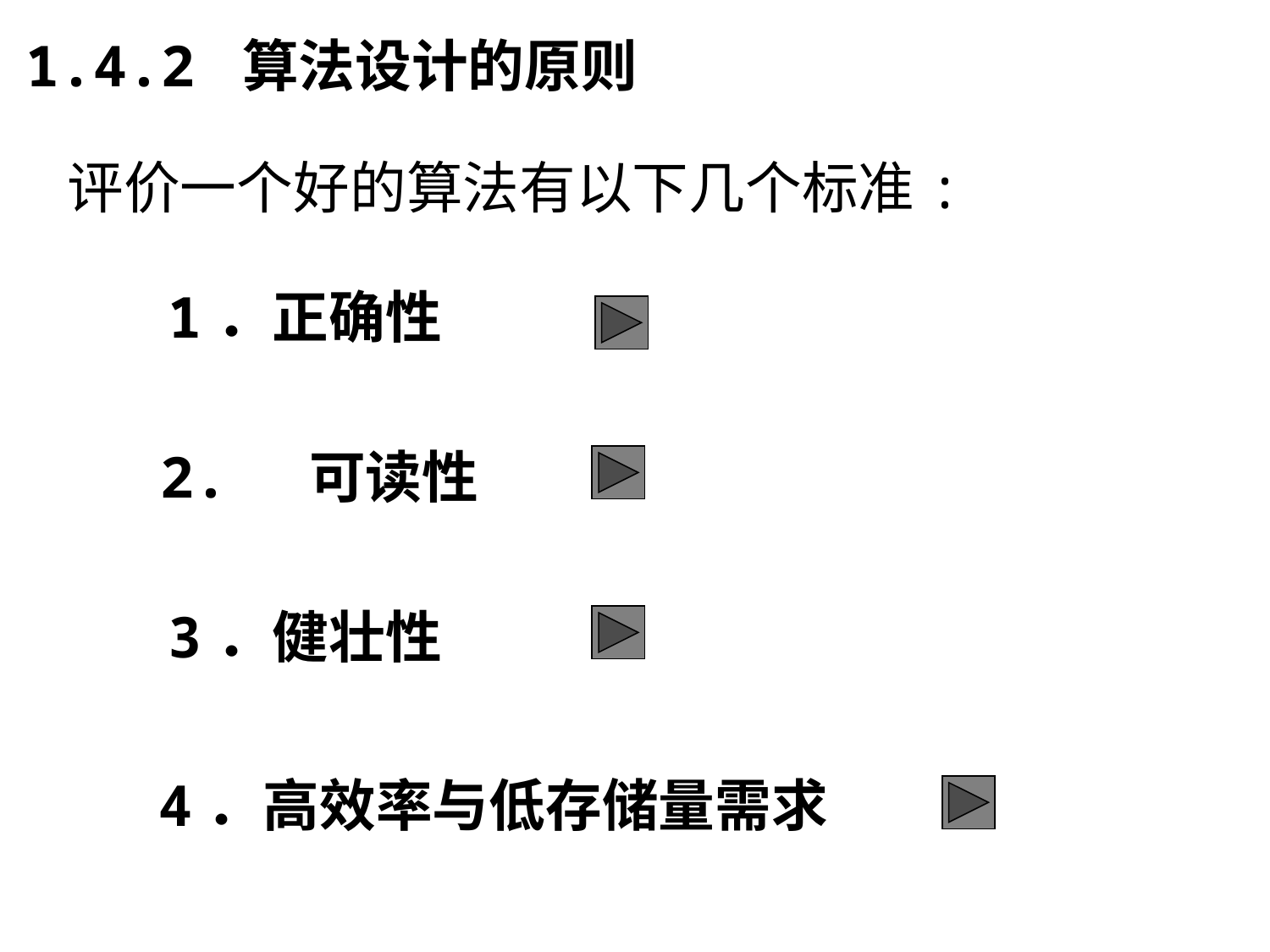

1.4.2 算法设计的原则
评价一个好的算法有以下几个标准:
1．正确性

2.  可读性

3．健壮性

4．高效率与低存储量需求